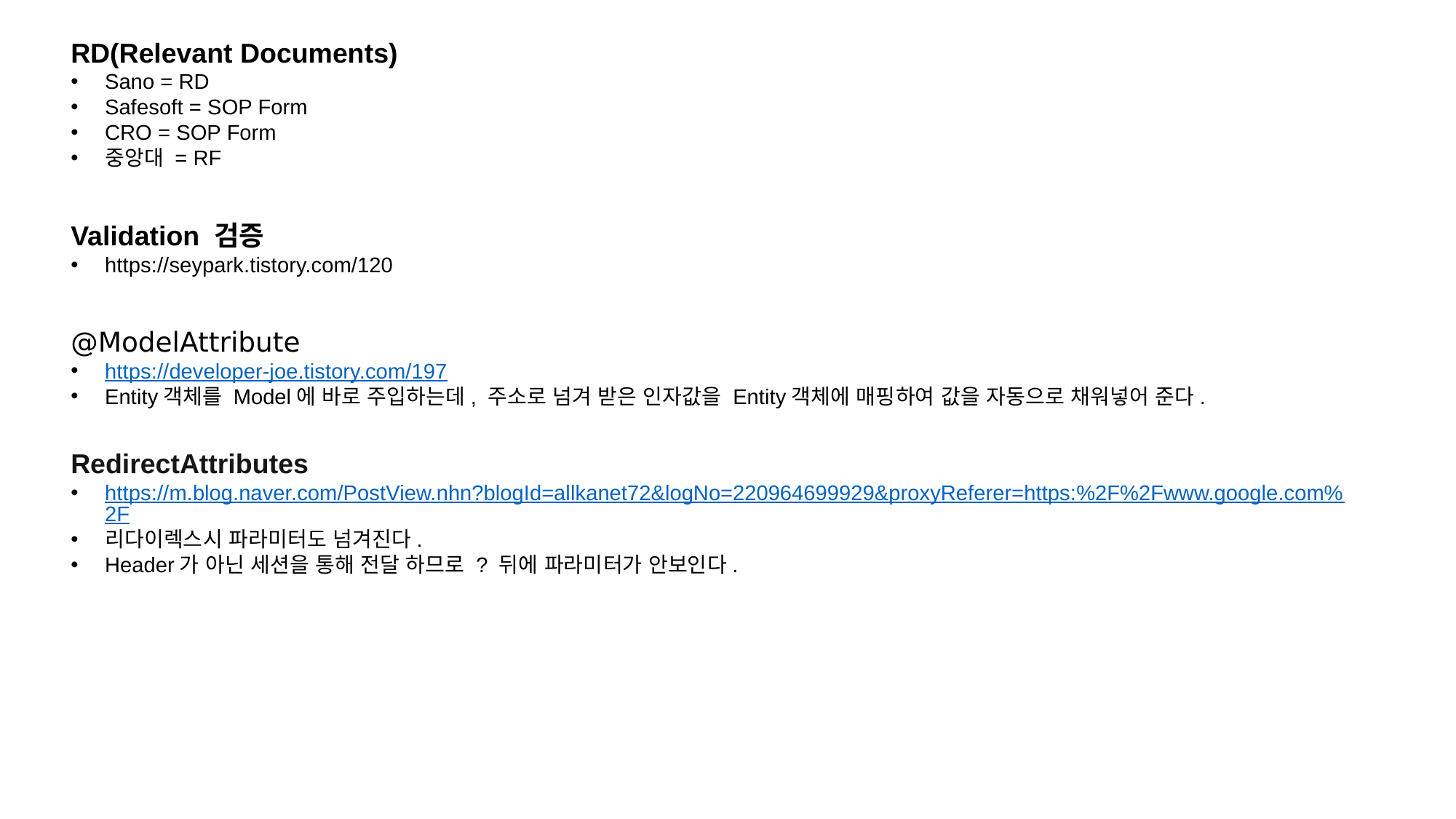

RD(Relevant Documents)
Sano = RD
Safesoft = SOP Form
CRO = SOP Form
중앙대 = RF
Validation 검증
https://seypark.tistory.com/120
@ModelAttribute
https://developer-joe.tistory.com/197
Entity객체를 Model에 바로 주입하는데, 주소로 넘겨 받은 인자값을 Entity객체에 매핑하여 값을 자동으로 채워넣어 준다.
RedirectAttributes
https://m.blog.naver.com/PostView.nhn?blogId=allkanet72&logNo=220964699929&proxyReferer=https:%2F%2Fwww.google.com%2F
리다이렉스시 파라미터도 넘겨진다.
Header가 아닌 세션을 통해 전달 하므로 ? 뒤에 파라미터가 안보인다.